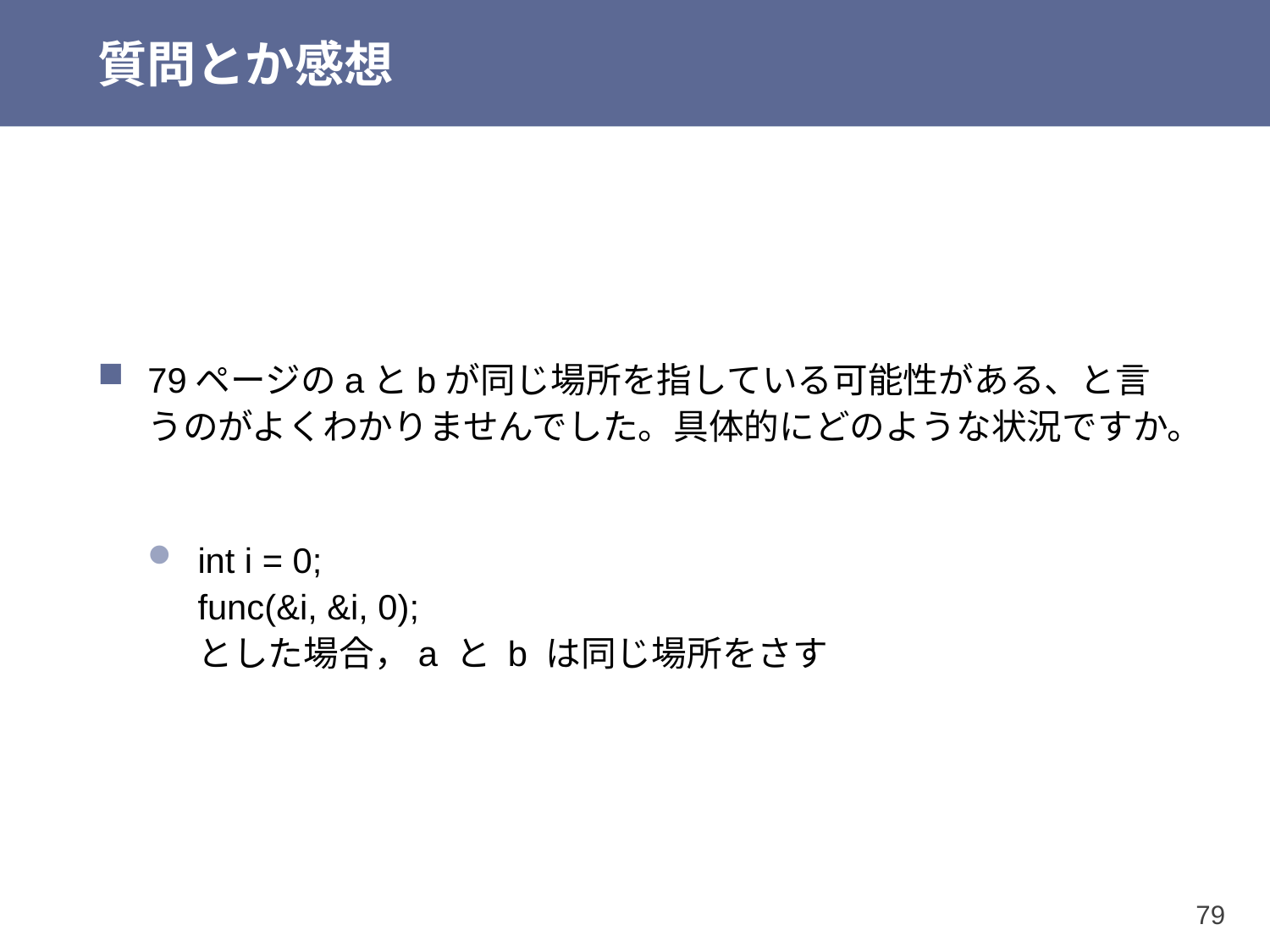

# 質問とか感想
79ページのaとbが同じ場所を指している可能性がある、と言うのがよくわかりませんでした。具体的にどのような状況ですか。

int i = 0;
func(&i, &i, 0);
とした場合，a と b は同じ場所をさす